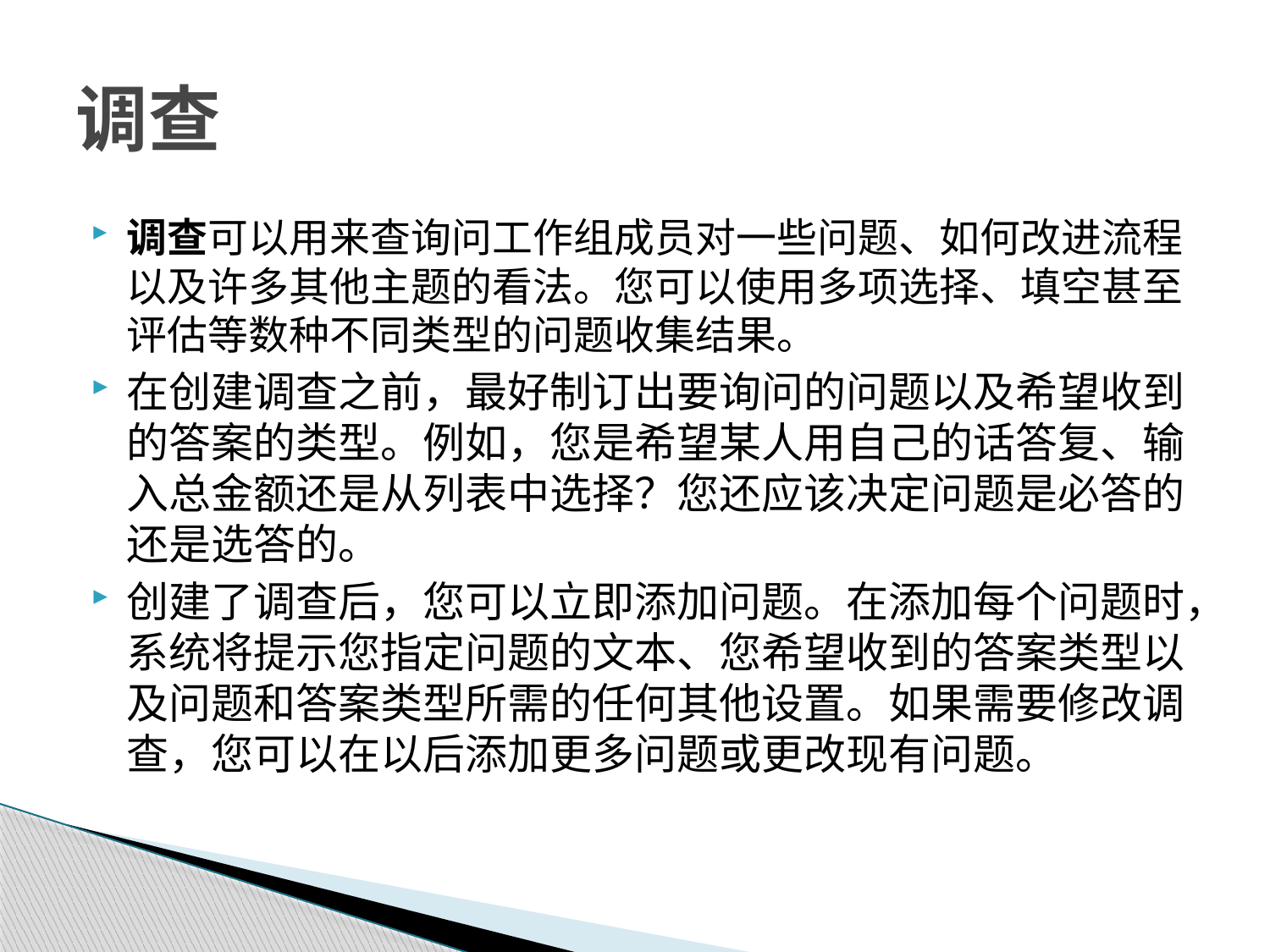

# 调查
调查可以用来查询问工作组成员对一些问题、如何改进流程以及许多其他主题的看法。您可以使用多项选择、填空甚至评估等数种不同类型的问题收集结果。
在创建调查之前，最好制订出要询问的问题以及希望收到的答案的类型。例如，您是希望某人用自己的话答复、输入总金额还是从列表中选择？您还应该决定问题是必答的还是选答的。
创建了调查后，您可以立即添加问题。在添加每个问题时，系统将提示您指定问题的文本、您希望收到的答案类型以及问题和答案类型所需的任何其他设置。如果需要修改调查，您可以在以后添加更多问题或更改现有问题。